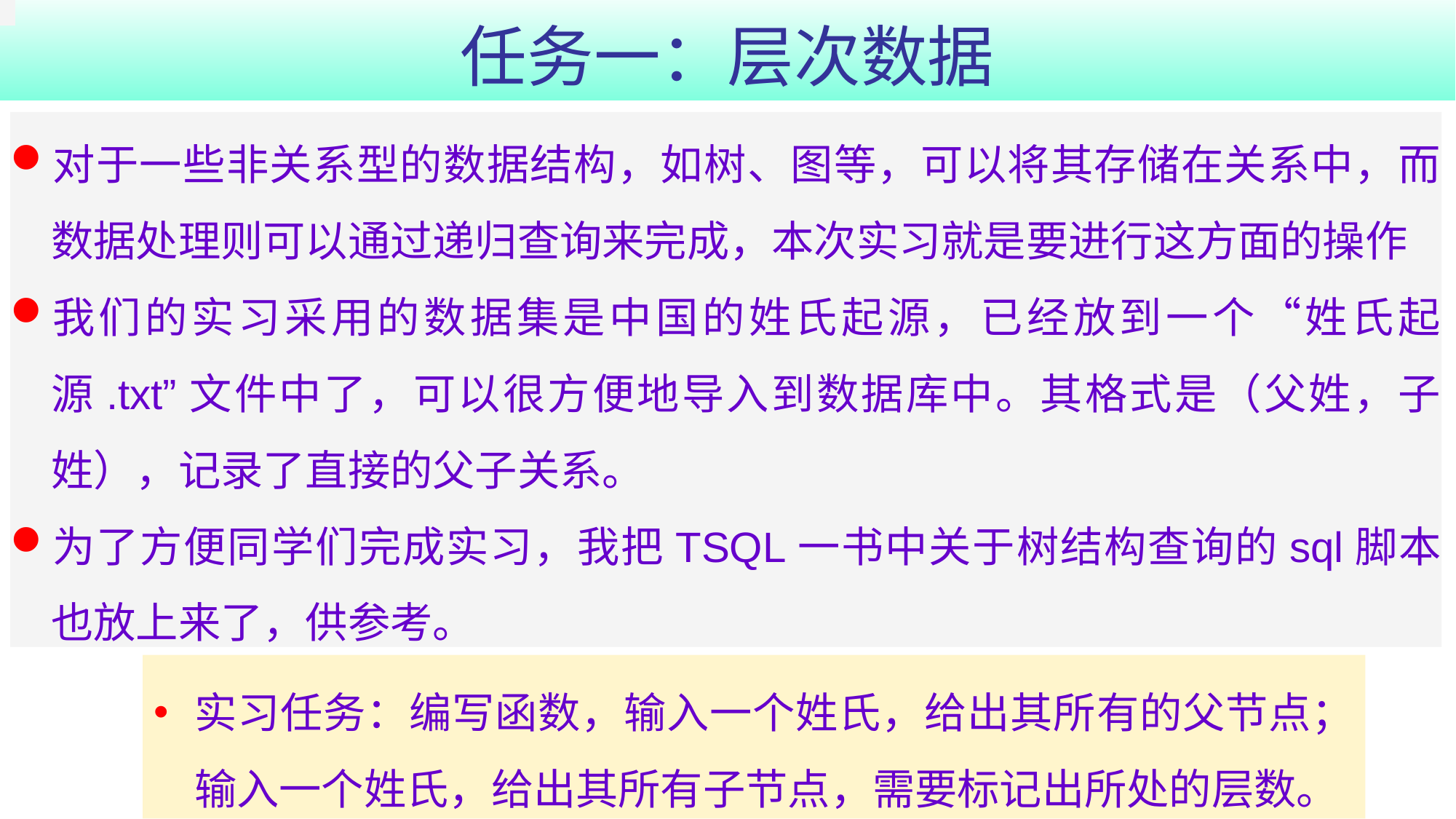

。

# 任务一：层次数据
对于一些非关系型的数据结构，如树、图等，可以将其存储在关系中，而数据处理则可以通过递归查询来完成，本次实习就是要进行这方面的操作
我们的实习采用的数据集是中国的姓氏起源，已经放到一个“姓氏起源.txt”文件中了，可以很方便地导入到数据库中。其格式是（父姓，子姓），记录了直接的父子关系。
为了方便同学们完成实习，我把TSQL一书中关于树结构查询的sql脚本也放上来了，供参考。
实习任务：编写函数，输入一个姓氏，给出其所有的父节点；输入一个姓氏，给出其所有子节点，需要标记出所处的层数。